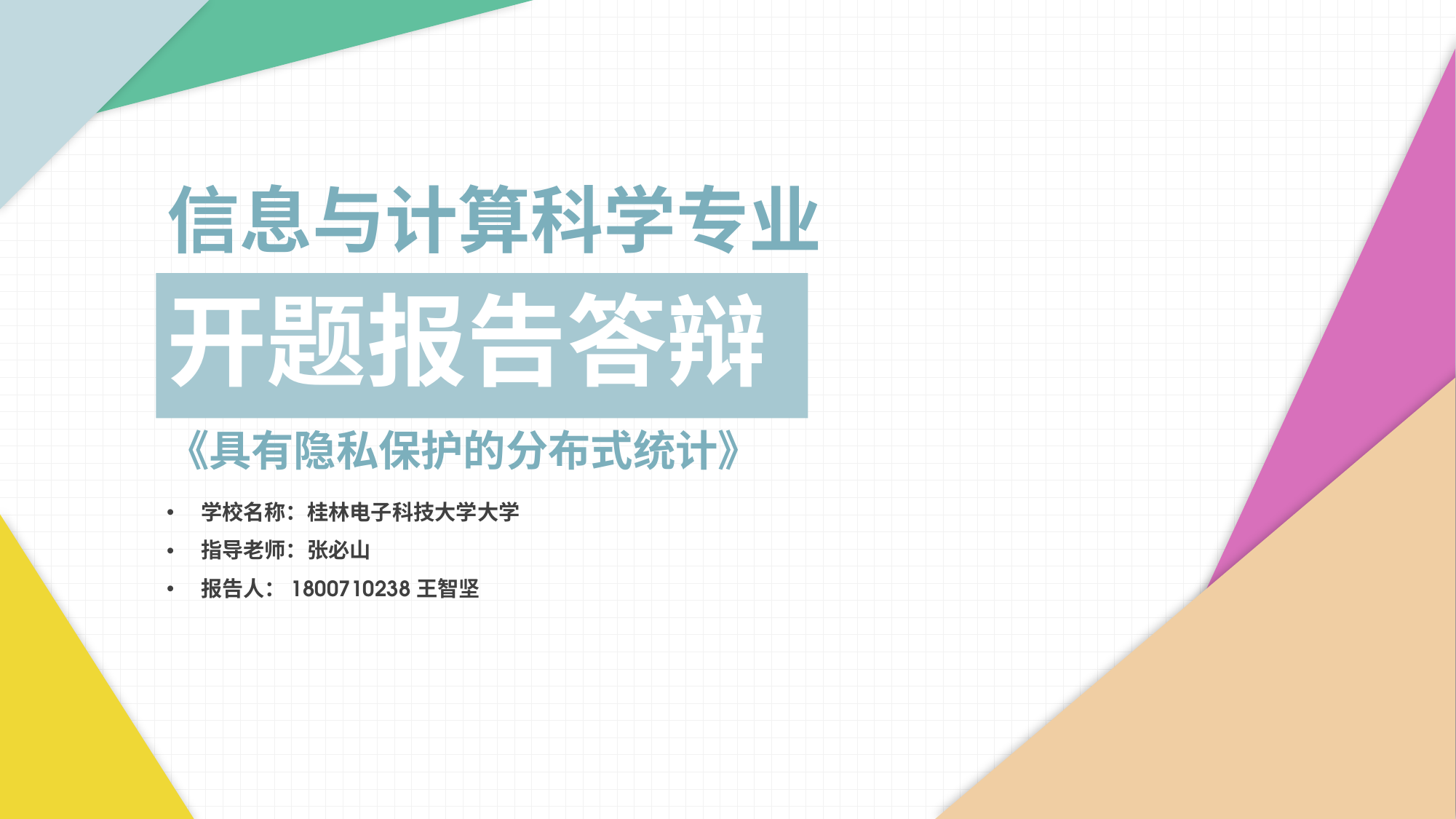

信息与计算科学专业
开题报告答辩
《具有隐私保护的分布式统计》
学校名称：桂林电子科技大学大学
指导老师：张必山
报告人：1800710238王智坚